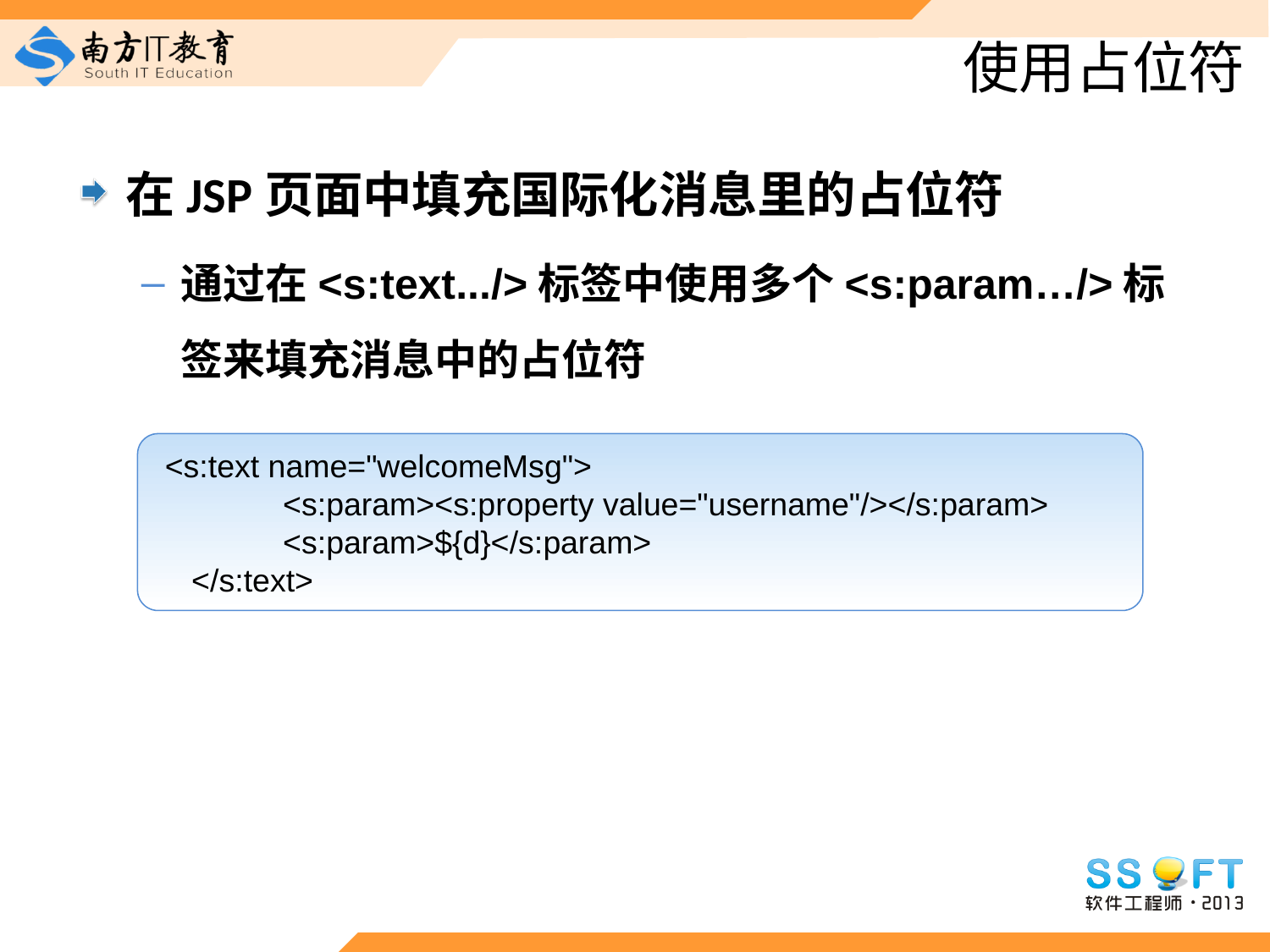

# 使用占位符
在JSP页面中填充国际化消息里的占位符
通过在<s:text.../>标签中使用多个<s:param…/>标签来填充消息中的占位符

 <s:text name="welcomeMsg">
    	<s:param><s:property value="username"/></s:param>
    	<s:param>${d}</s:param>
    </s:text>